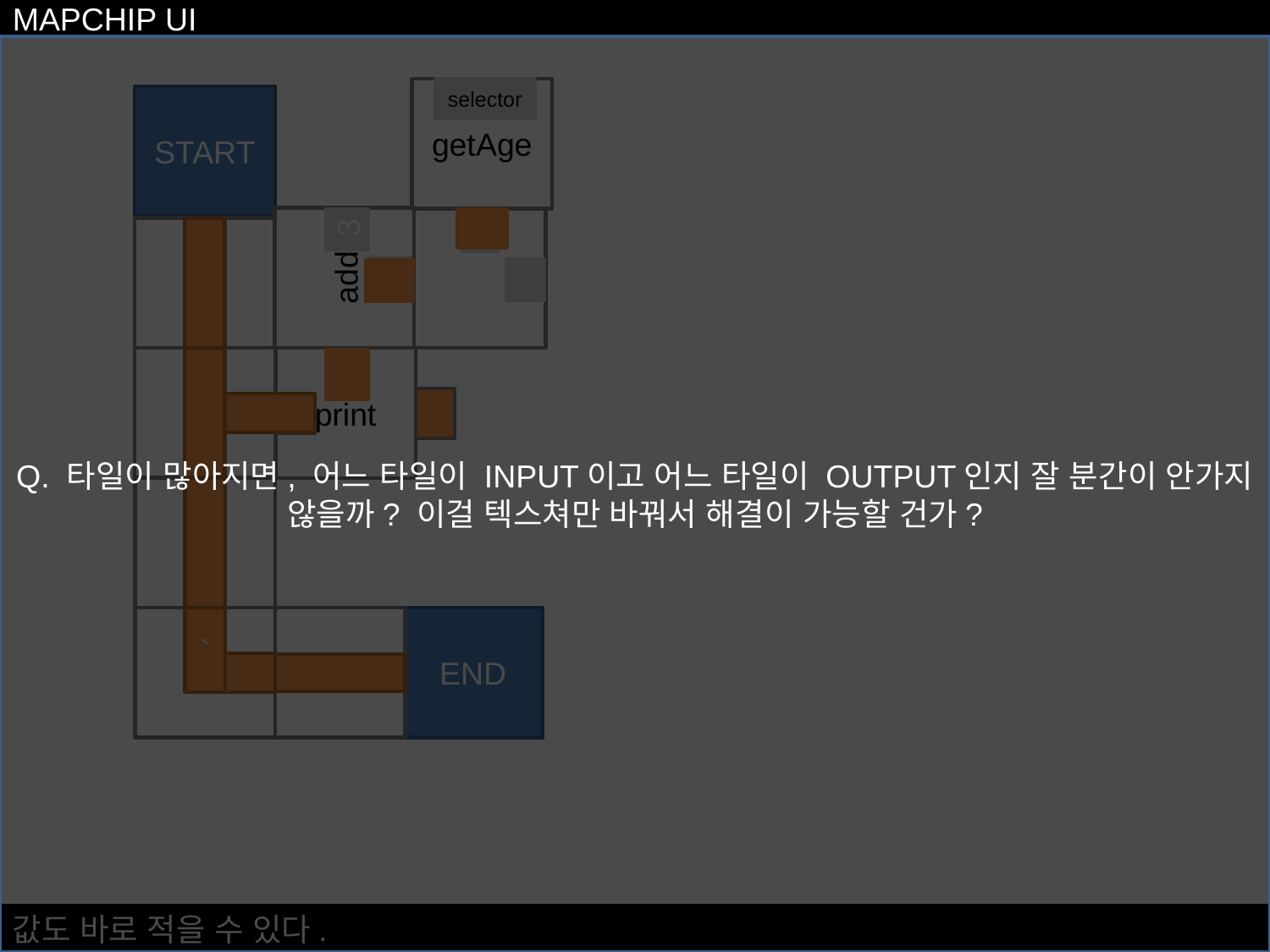

MAPCHIP UI
Q. 타일이 많아지면, 어느 타일이 INPUT이고 어느 타일이 OUTPUT인지 잘 분간이 안가지 않을까? 이걸 텍스쳐만 바꿔서 해결이 가능할 건가?
getAge
selector

START

add
3
5

print

3

END

`

값도 바로 적을 수 있다.